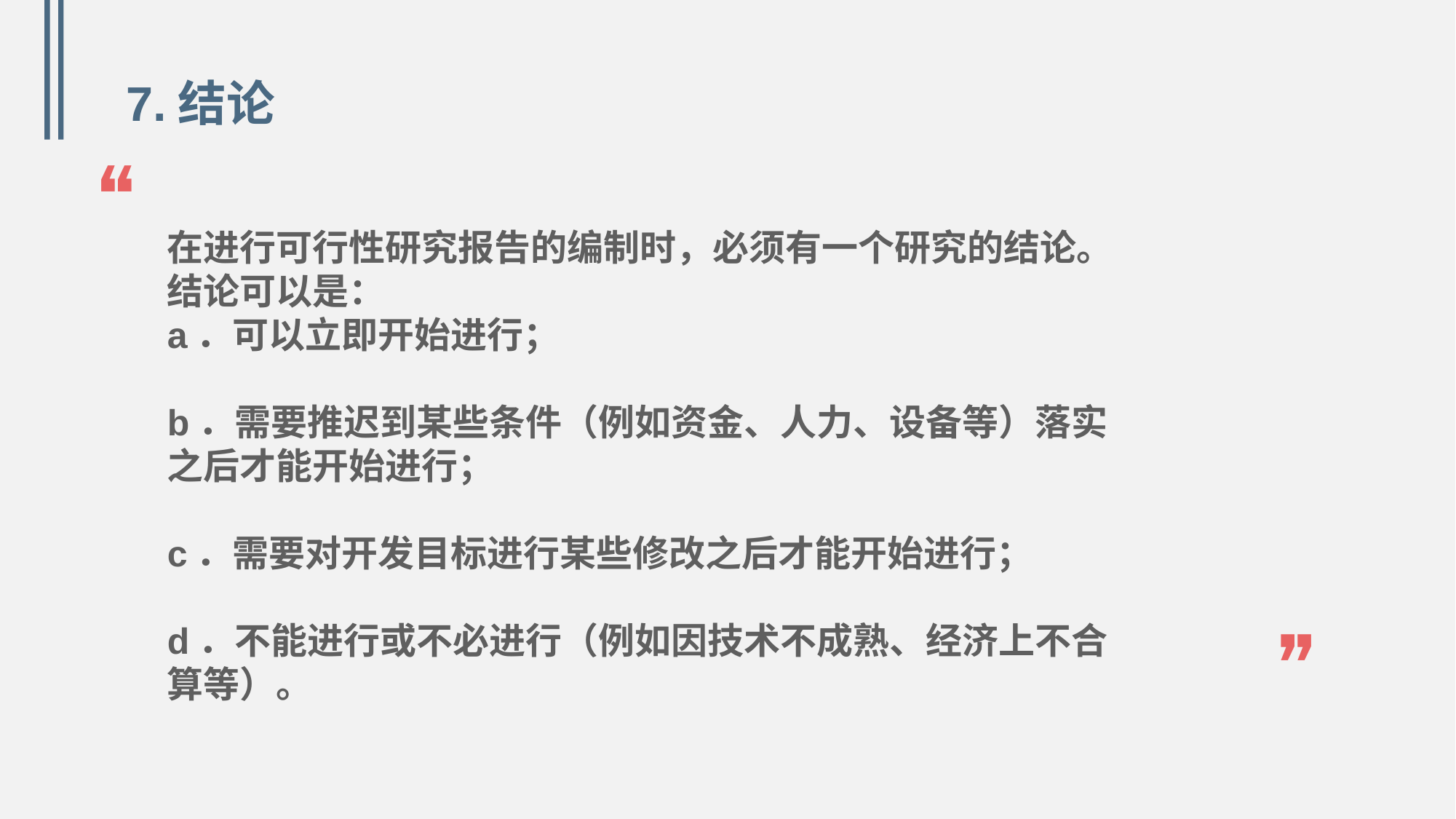

7.结论
“
在进行可行性研究报告的编制时，必须有一个研究的结论。结论可以是：
a．可以立即开始进行；

b．需要推迟到某些条件（例如资金、人力、设备等）落实之后才能开始进行；

c．需要对开发目标进行某些修改之后才能开始进行；

d．不能进行或不必进行（例如因技术不成熟、经济上不合算等）。

”